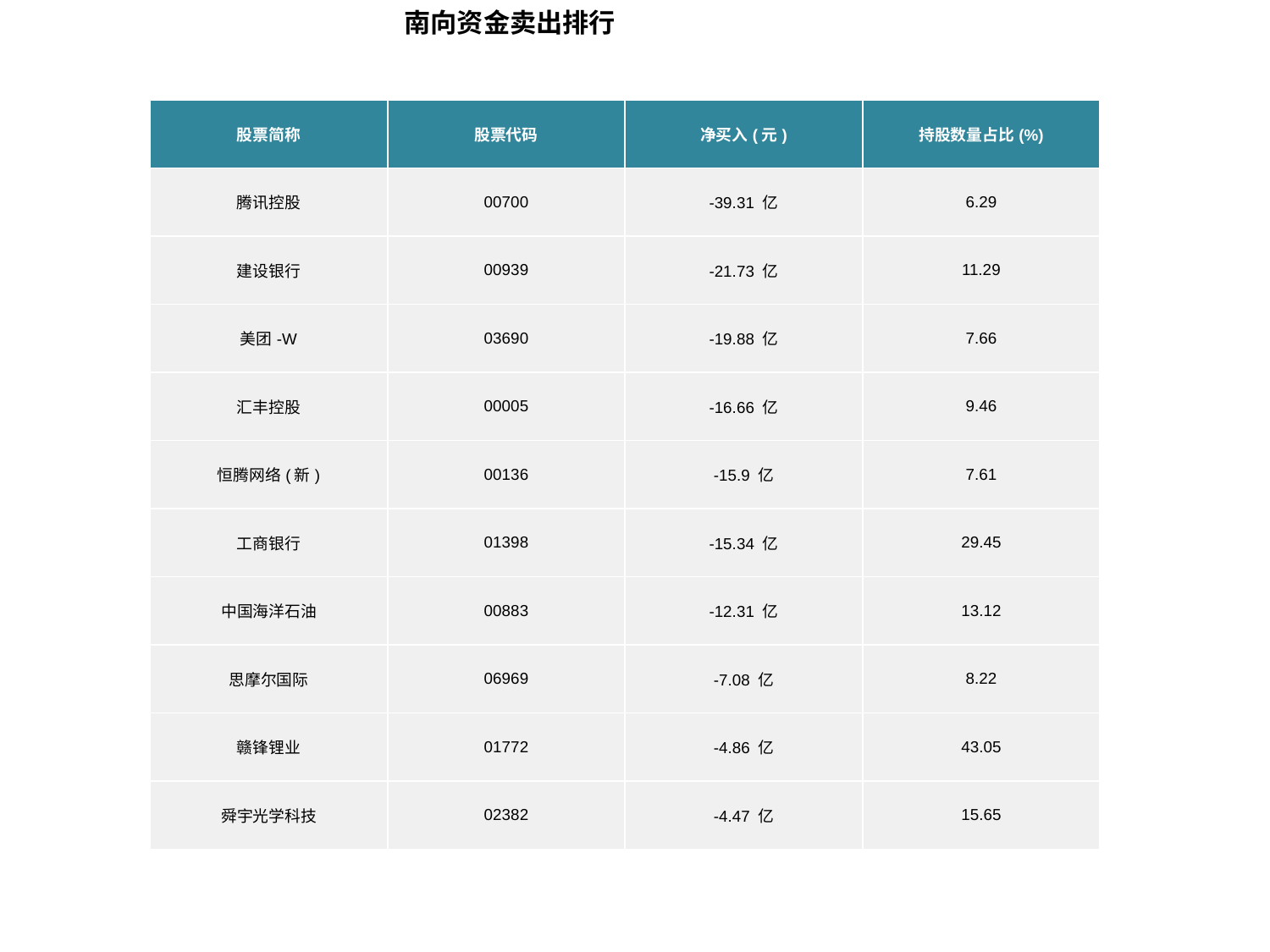

南向资金卖出排行
| 股票简称 | 股票代码 | 净买入(元) | 持股数量占比(%) |
| --- | --- | --- | --- |
| 腾讯控股 | 00700 | -39.31 亿 | 6.29 |
| 建设银行 | 00939 | -21.73 亿 | 11.29 |
| 美团-W | 03690 | -19.88 亿 | 7.66 |
| 汇丰控股 | 00005 | -16.66 亿 | 9.46 |
| 恒腾网络(新) | 00136 | -15.9 亿 | 7.61 |
| 工商银行 | 01398 | -15.34 亿 | 29.45 |
| 中国海洋石油 | 00883 | -12.31 亿 | 13.12 |
| 思摩尔国际 | 06969 | -7.08 亿 | 8.22 |
| 赣锋锂业 | 01772 | -4.86 亿 | 43.05 |
| 舜宇光学科技 | 02382 | -4.47 亿 | 15.65 |